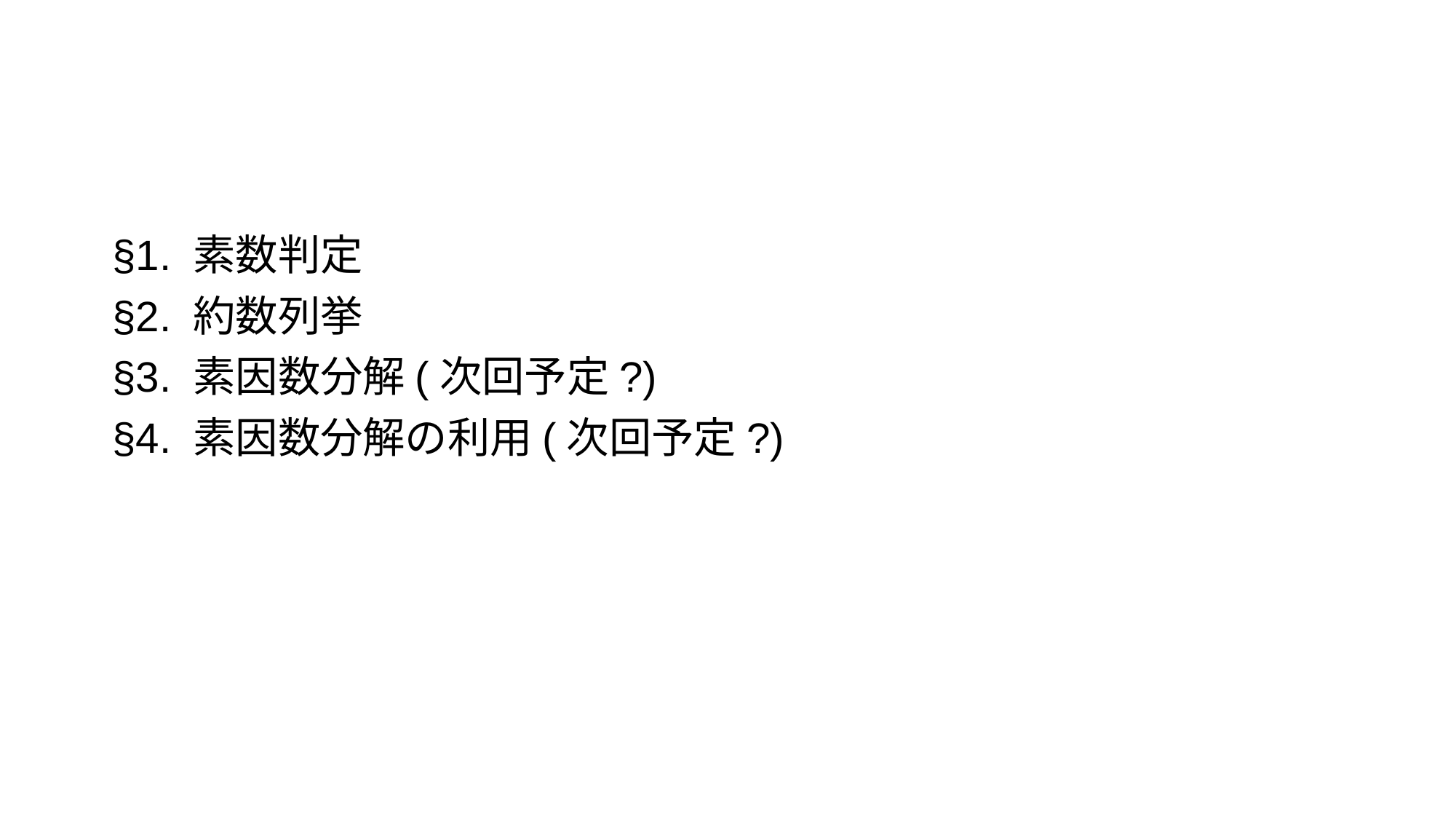

§1. 素数判定
§2. 約数列挙
§3. 素因数分解(次回予定?)
§4. 素因数分解の利用(次回予定?)